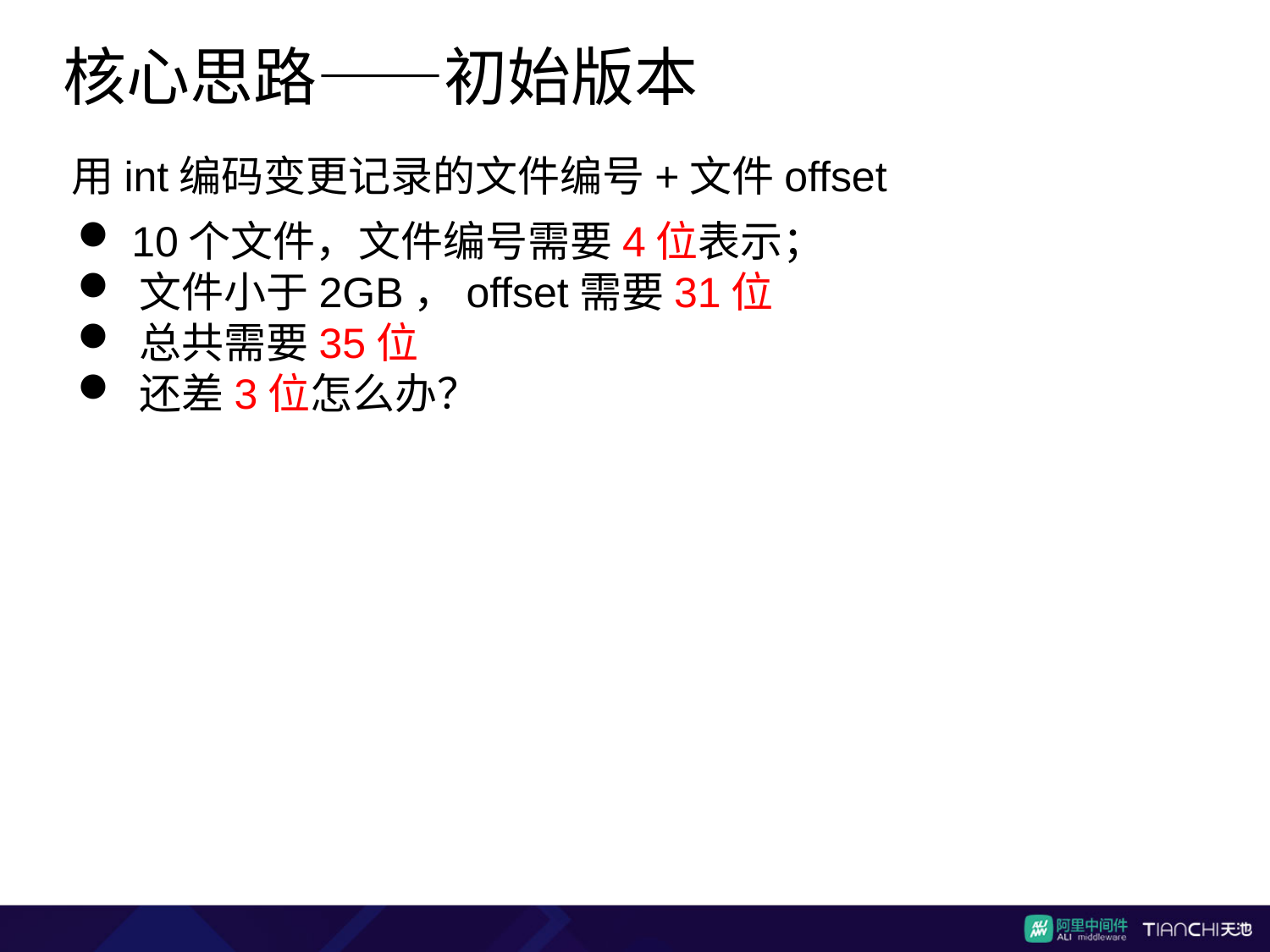

核心思路——初始版本
用int编码变更记录的文件编号+文件offset
 10个文件，文件编号需要4位表示；
 文件小于2GB，offset需要31位
 总共需要35位
 还差3位怎么办？